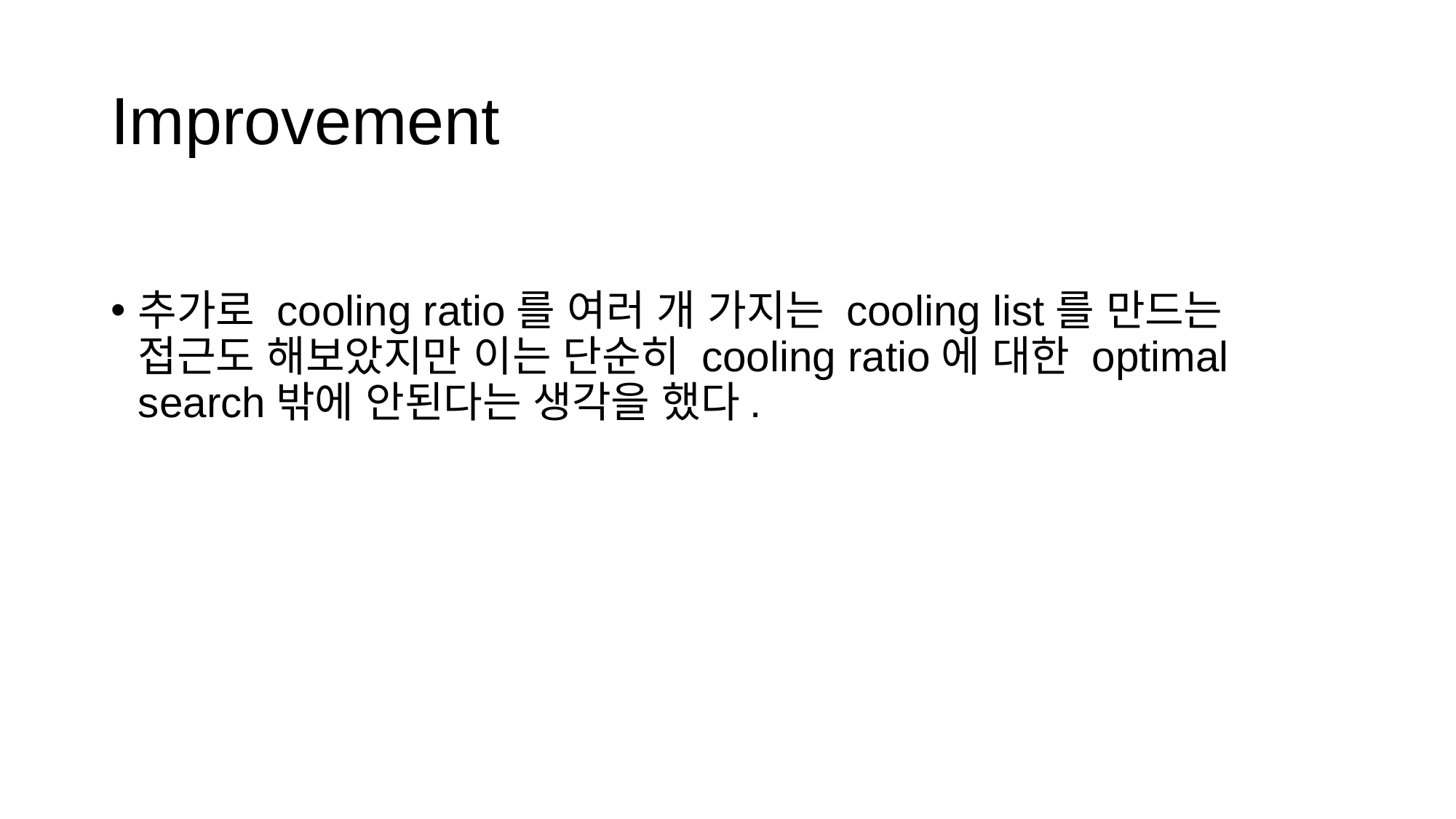

# Improvement

추가로 cooling ratio를 여러 개 가지는 cooling list를 만드는 접근도 해보았지만 이는 단순히 cooling ratio에 대한 optimal search밖에 안된다는 생각을 했다.